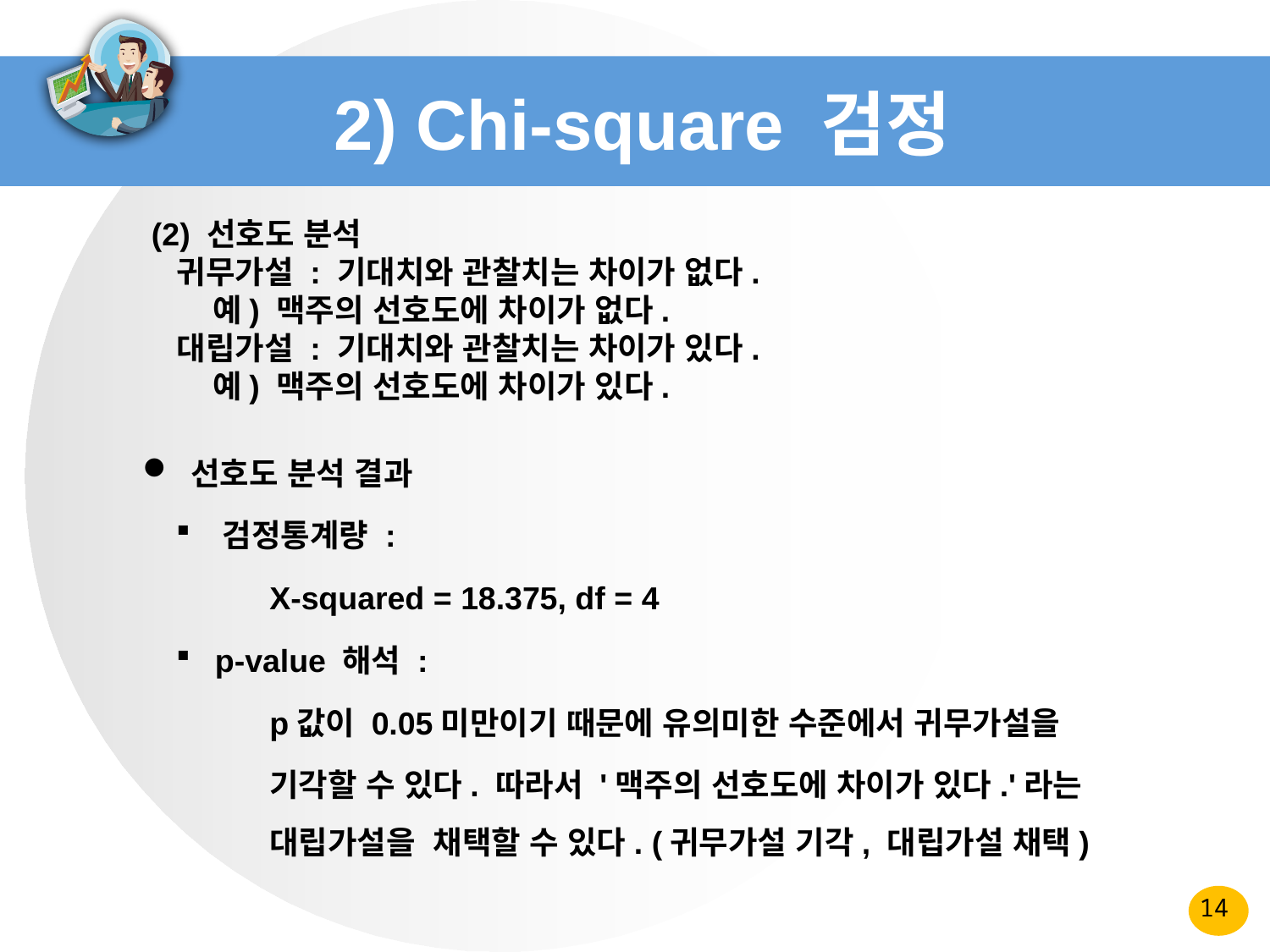

# 2) Chi-square 검정
 (2) 선호도 분석
   귀무가설 : 기대치와 관찰치는 차이가 없다.
       예) 맥주의 선호도에 차이가 없다.
   대립가설 : 기대치와 관찰치는 차이가 있다.
       예) 맥주의 선호도에 차이가 있다.
 선호도 분석 결과
 검정통계량 :
X-squared = 18.375, df = 4
 p-value 해석 :
p값이 0.05미만이기 때문에 유의미한 수준에서 귀무가설을
기각할 수 있다. 따라서 '맥주의 선호도에 차이가 있다.'라는   대립가설을  채택할 수 있다. (귀무가설 기각, 대립가설 채택)
14